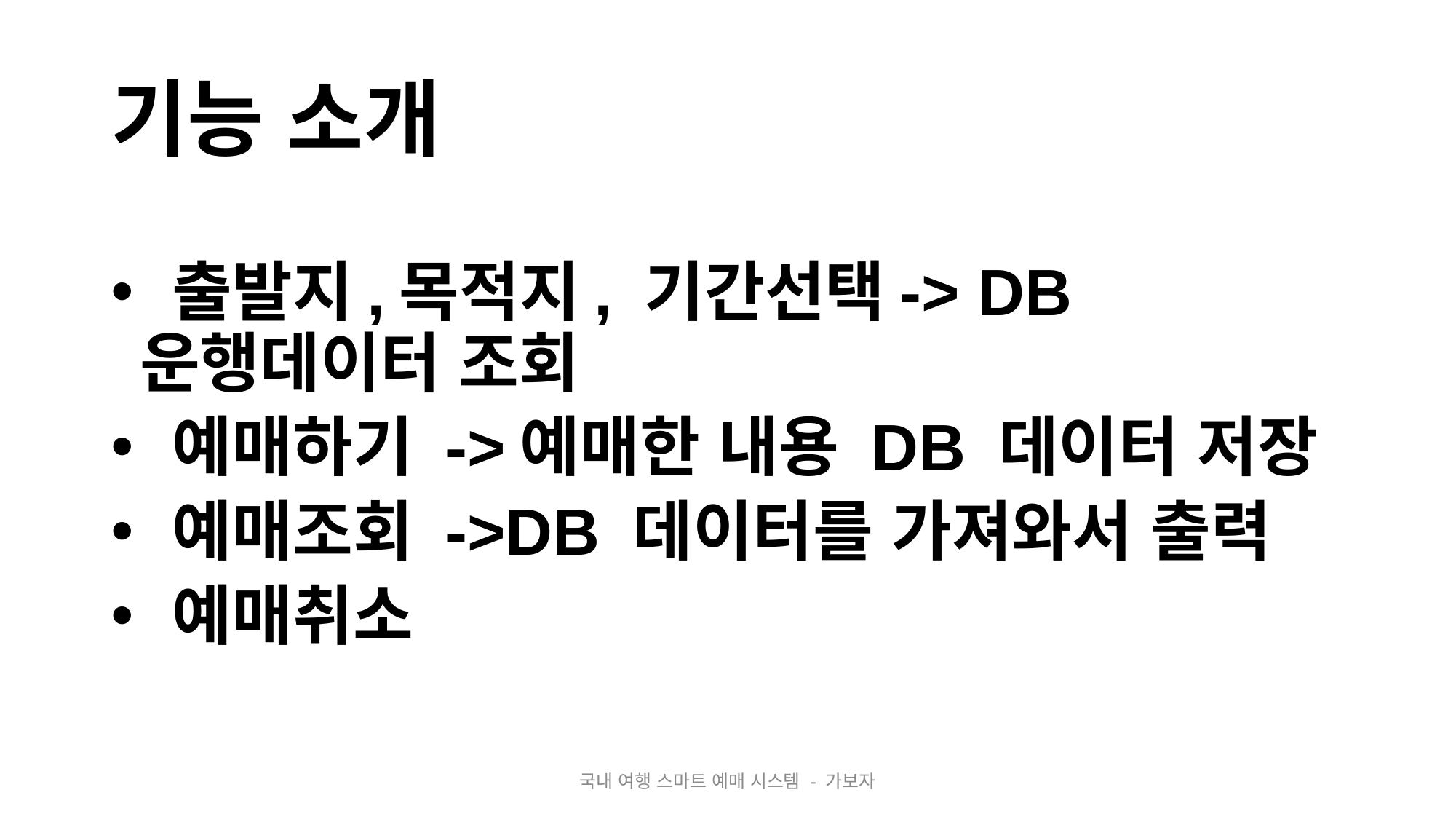

# 기능 소개
 출발지,목적지, 기간선택-> DB 운행데이터 조회
 예매하기 ->예매한 내용 DB 데이터 저장
 예매조회 ->DB 데이터를 가져와서 출력
 예매취소
국내 여행 스마트 예매 시스템 - 가보자